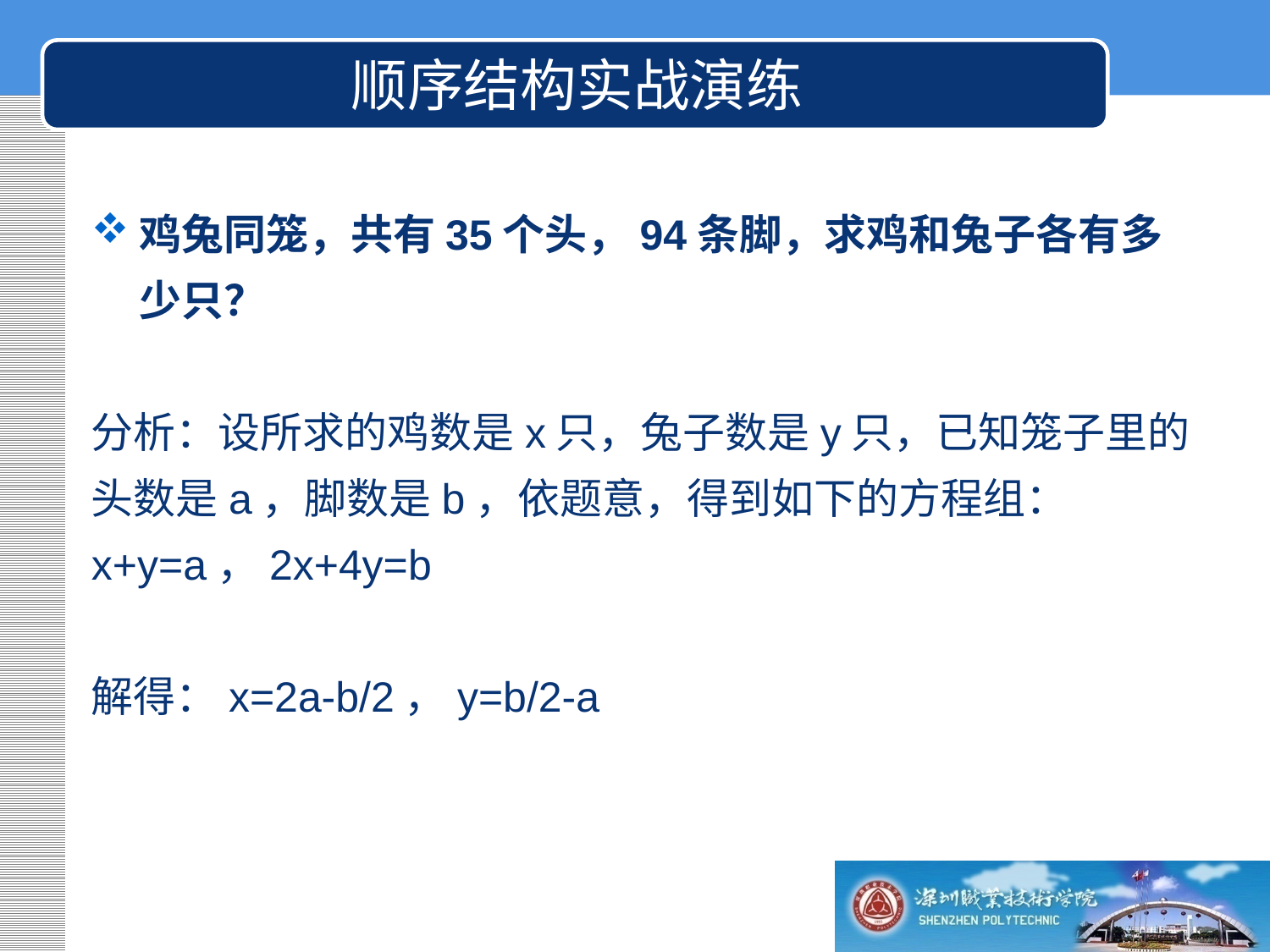

顺序结构实战演练
鸡兔同笼，共有35个头，94条脚，求鸡和兔子各有多少只？

分析：设所求的鸡数是x只，兔子数是y只，已知笼子里的头数是a，脚数是b，依题意，得到如下的方程组：
x+y=a，2x+4y=b

解得：x=2a-b/2，y=b/2-a